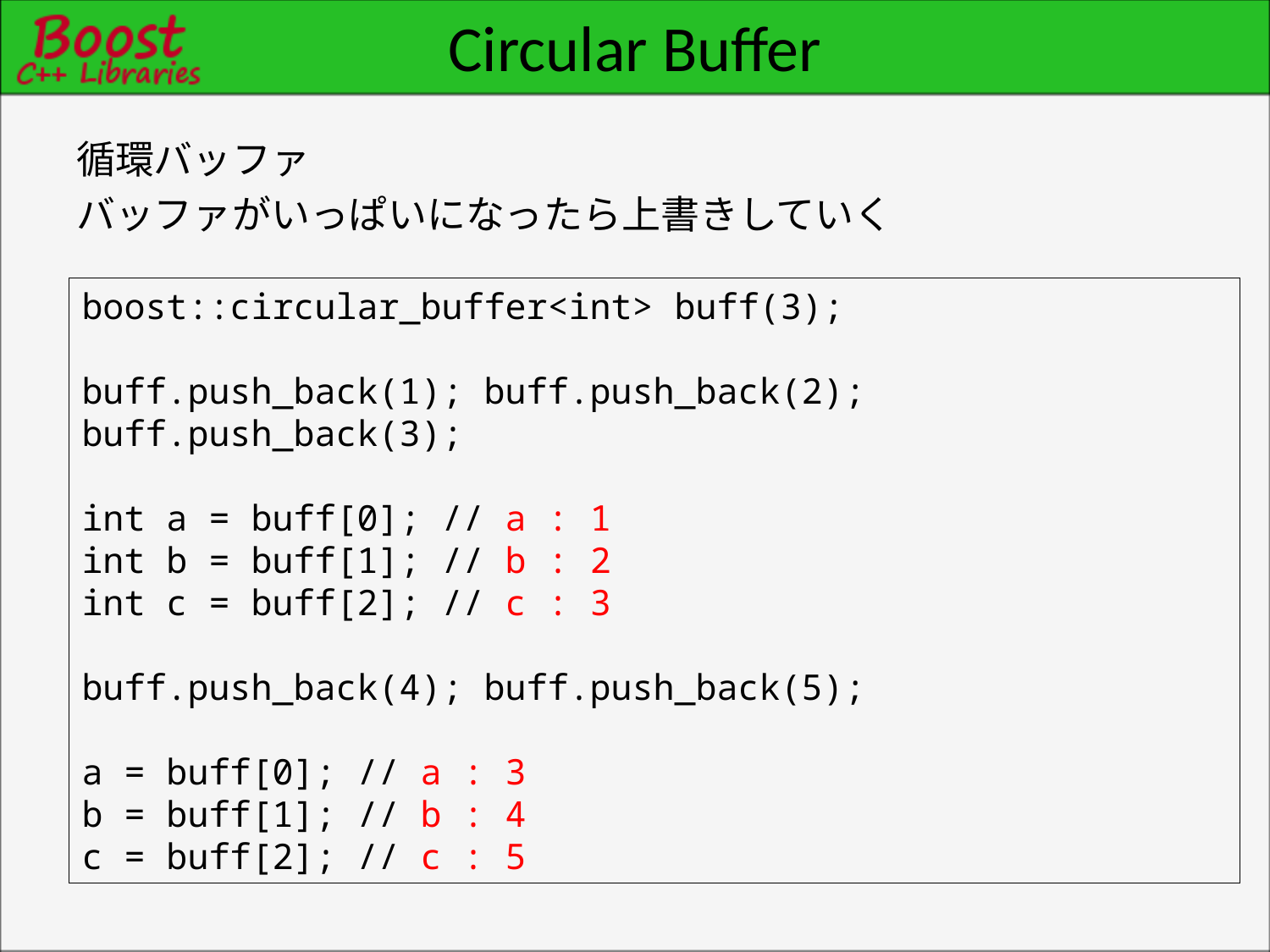

# Circular Buffer
循環バッファ
バッファがいっぱいになったら上書きしていく
boost::circular_buffer<int> buff(3);

buff.push_back(1); buff.push_back(2); buff.push_back(3);

int a = buff[0]; // a : 1
int b = buff[1]; // b : 2
int c = buff[2]; // c : 3

buff.push_back(4); buff.push_back(5);

a = buff[0]; // a : 3
b = buff[1]; // b : 4
c = buff[2]; // c : 5